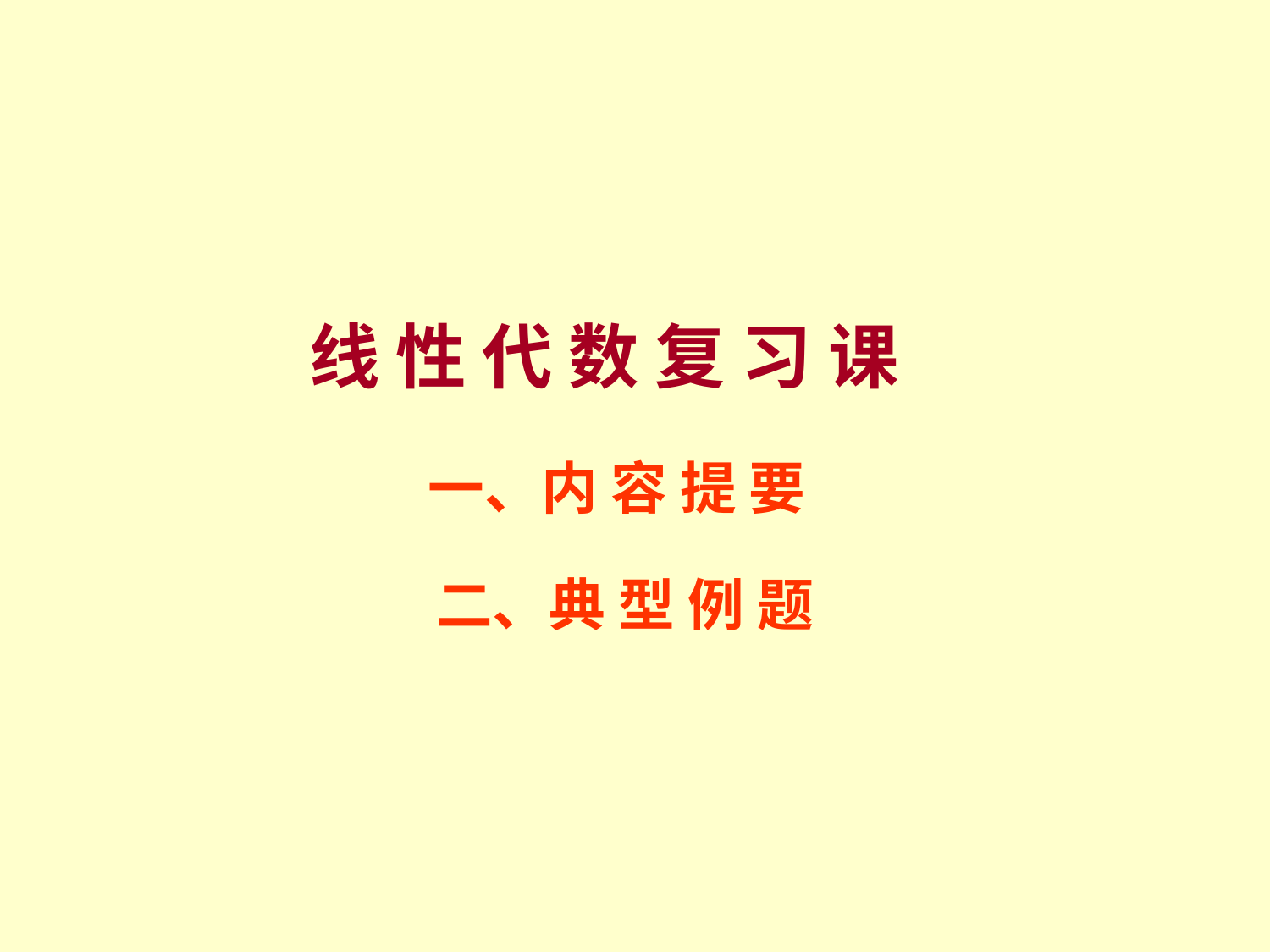

线 性 代 数 复 习 课
一、内 容 提 要
二、典 型 例 题
1